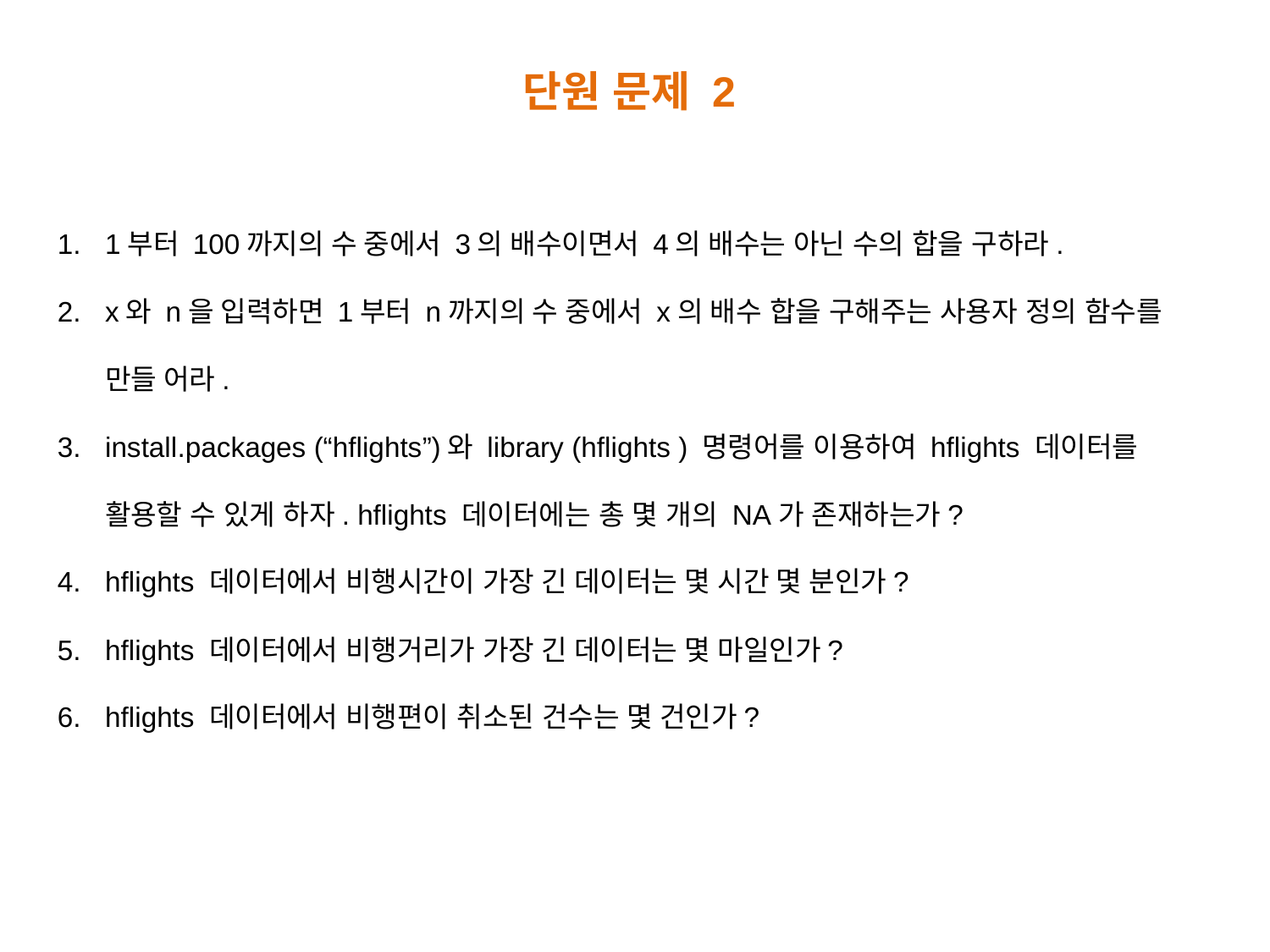

단원 문제 2
1부터 100까지의 수 중에서 3의 배수이면서 4의 배수는 아닌 수의 합을 구하라.
x와 n을 입력하면 1부터 n까지의 수 중에서 x의 배수 합을 구해주는 사용자 정의 함수를 만들 어라.
install.packages (“hflights”)와 library (hflights ) 명령어를 이용하여 hflights 데이터를 활용할 수 있게 하자. hflights 데이터에는 총 몇 개의 NA가 존재하는가?
hflights 데이터에서 비행시간이 가장 긴 데이터는 몇 시간 몇 분인가?
hflights 데이터에서 비행거리가 가장 긴 데이터는 몇 마일인가?
hflights 데이터에서 비행편이 취소된 건수는 몇 건인가?